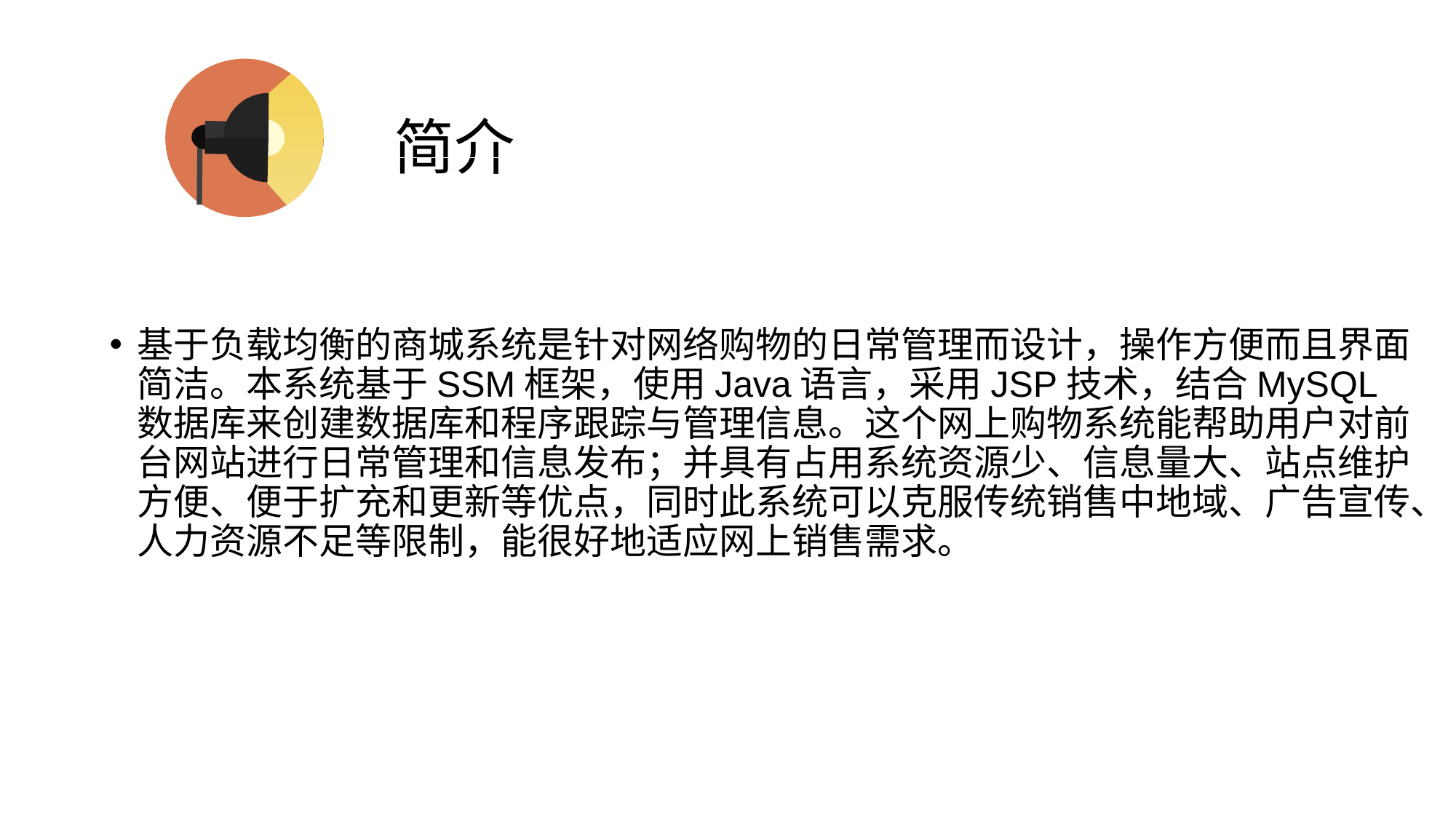

简介
基于负载均衡的商城系统是针对网络购物的日常管理而设计，操作方便而且界面简洁。本系统基于SSM框架，使用Java语言，采用JSP技术，结合MySQL数据库来创建数据库和程序跟踪与管理信息。这个网上购物系统能帮助用户对前台网站进行日常管理和信息发布；并具有占用系统资源少、信息量大、站点维护方便、便于扩充和更新等优点，同时此系统可以克服传统销售中地域、广告宣传、人力资源不足等限制，能很好地适应网上销售需求。